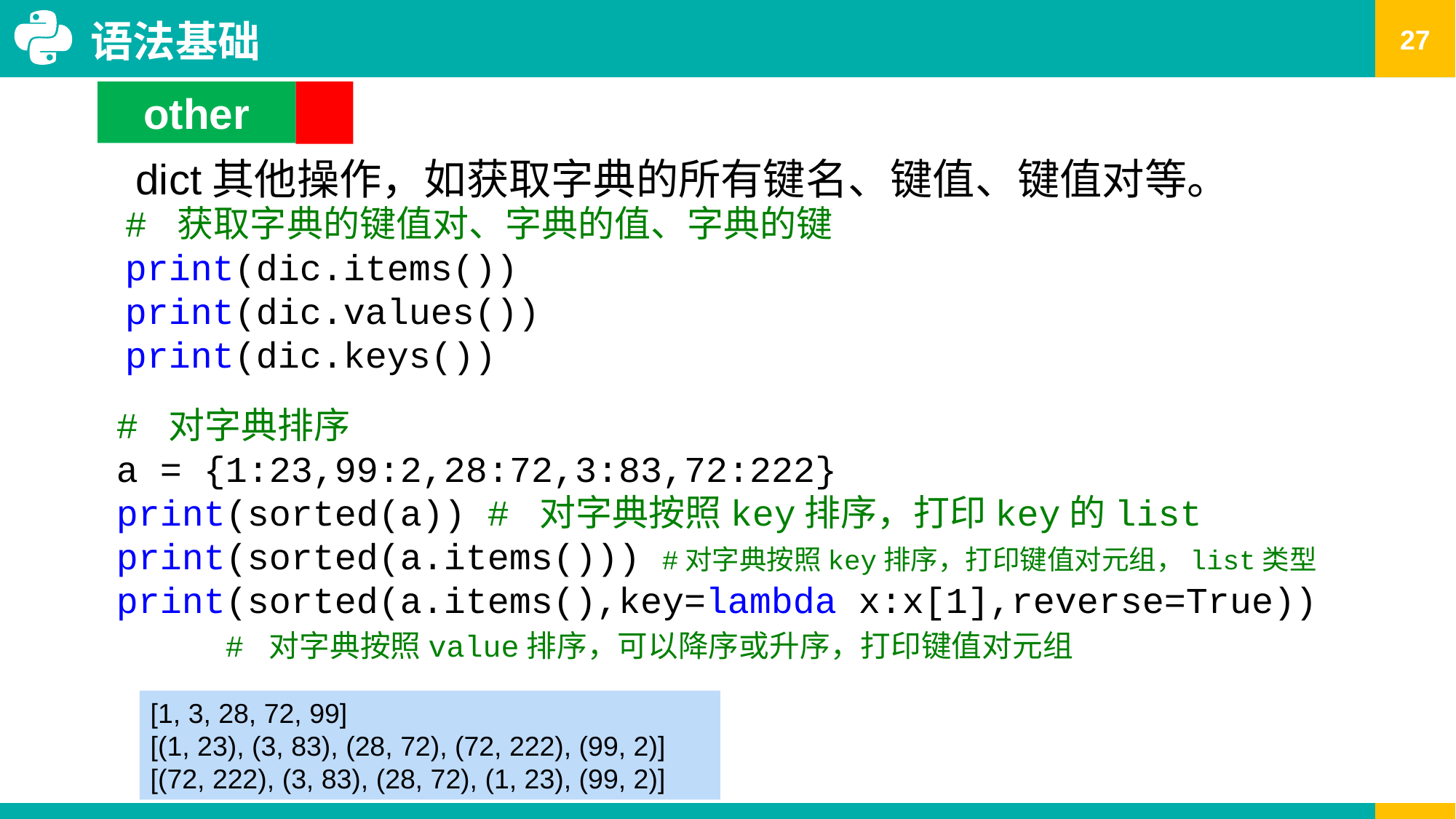

语法基础
other

dict其他操作，如获取字典的所有键名、键值、键值对等。
# 获取字典的键值对、字典的值、字典的键
print(dic.items())
print(dic.values())
print(dic.keys())
# 对字典排序
a = {1:23,99:2,28:72,3:83,72:222}
print(sorted(a)) # 对字典按照key排序，打印key的list
print(sorted(a.items())) #对字典按照key排序，打印键值对元组，list类型
print(sorted(a.items(),key=lambda x:x[1],reverse=True))
     # 对字典按照value排序，可以降序或升序，打印键值对元组
[1, 3, 28, 72, 99]
[(1, 23), (3, 83), (28, 72), (72, 222), (99, 2)]
[(72, 222), (3, 83), (28, 72), (1, 23), (99, 2)]